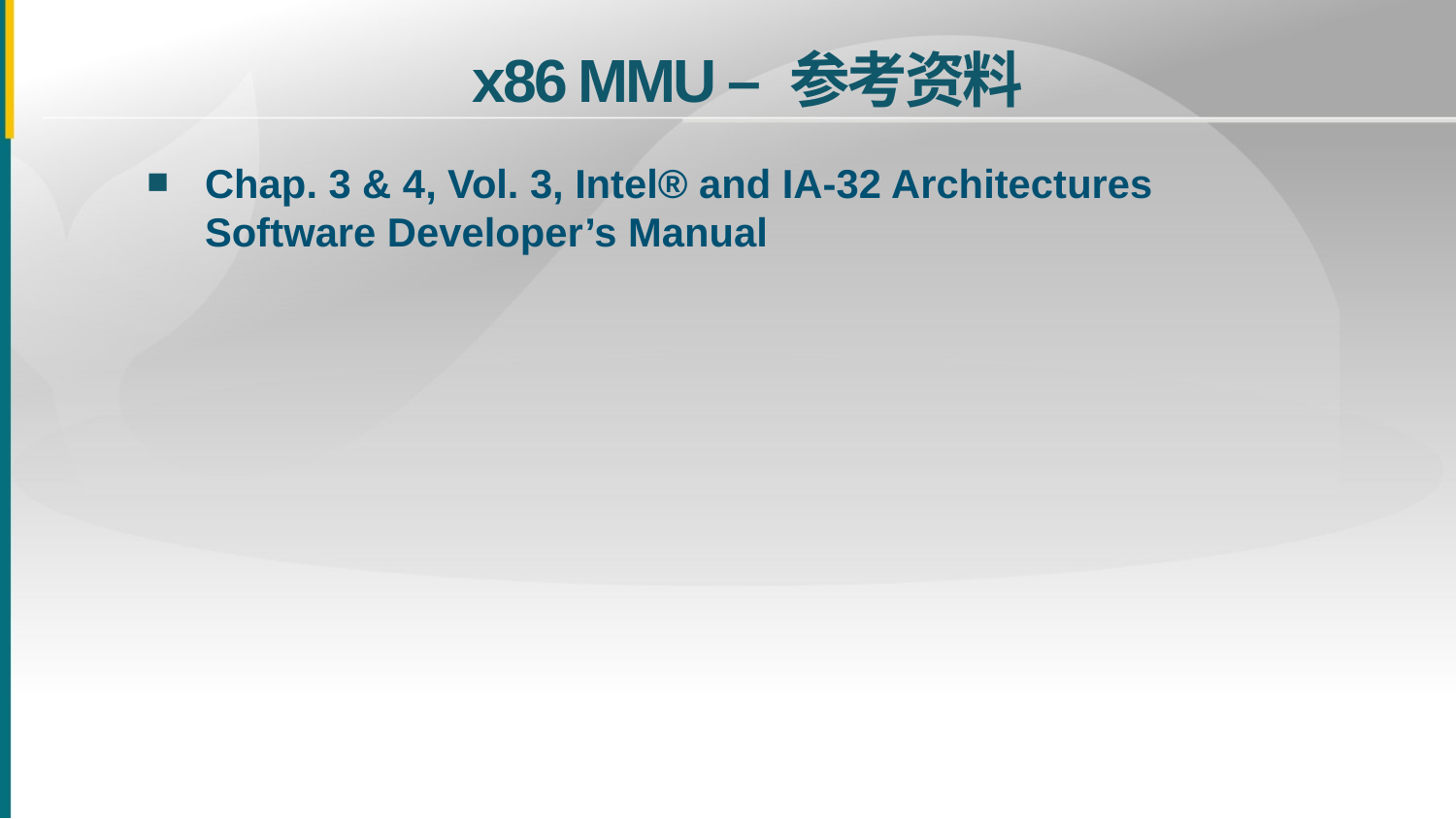

x86 MMU – 参考资料
■
Chap. 3 & 4, Vol. 3, Intel® and IA-32 Architectures Software Developer’s Manual